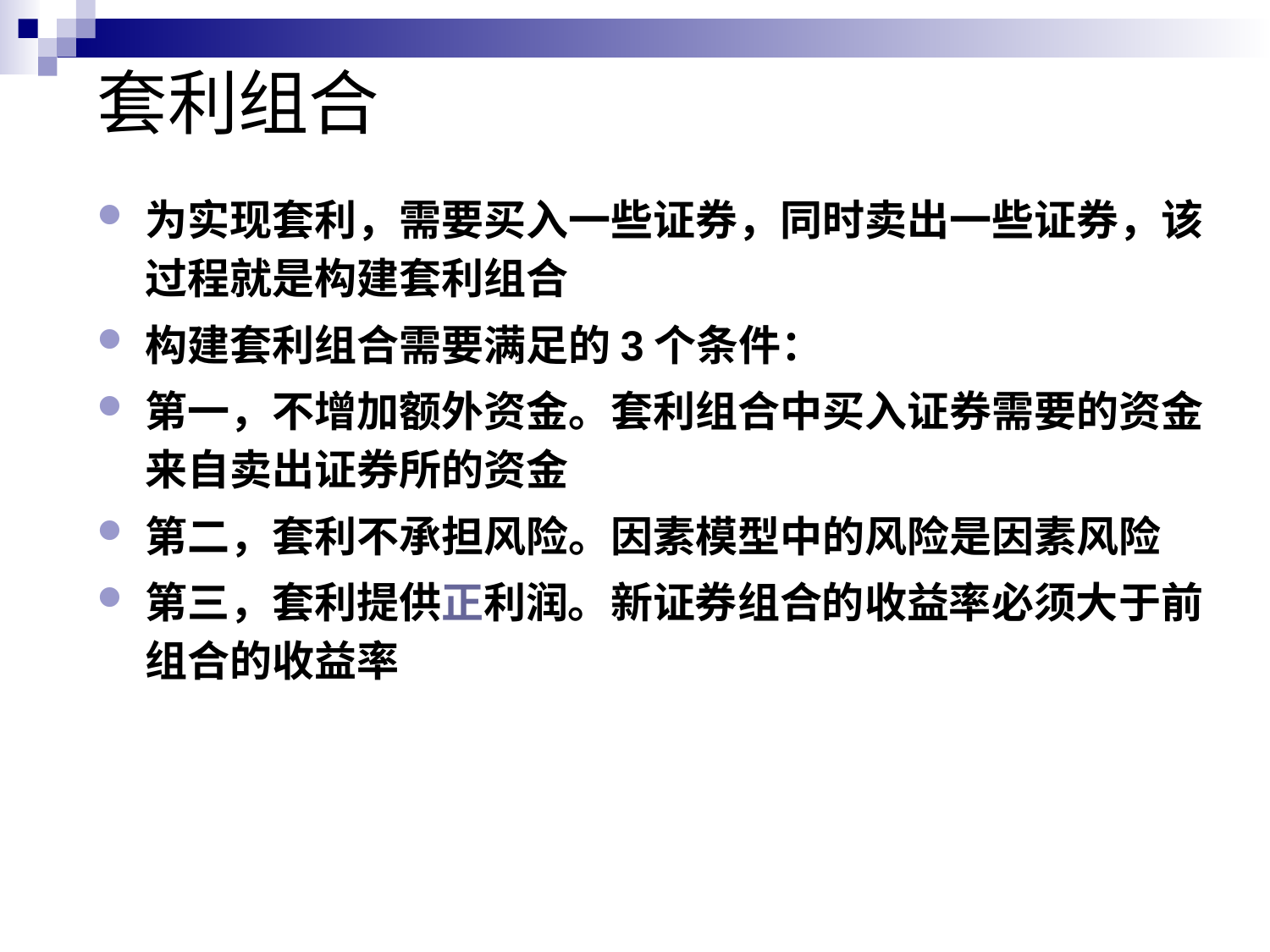

# 套利组合
为实现套利，需要买入一些证券，同时卖出一些证券，该过程就是构建套利组合
构建套利组合需要满足的3个条件：
第一，不增加额外资金。套利组合中买入证券需要的资金来自卖出证券所的资金
第二，套利不承担风险。因素模型中的风险是因素风险
第三，套利提供正利润。新证券组合的收益率必须大于前组合的收益率